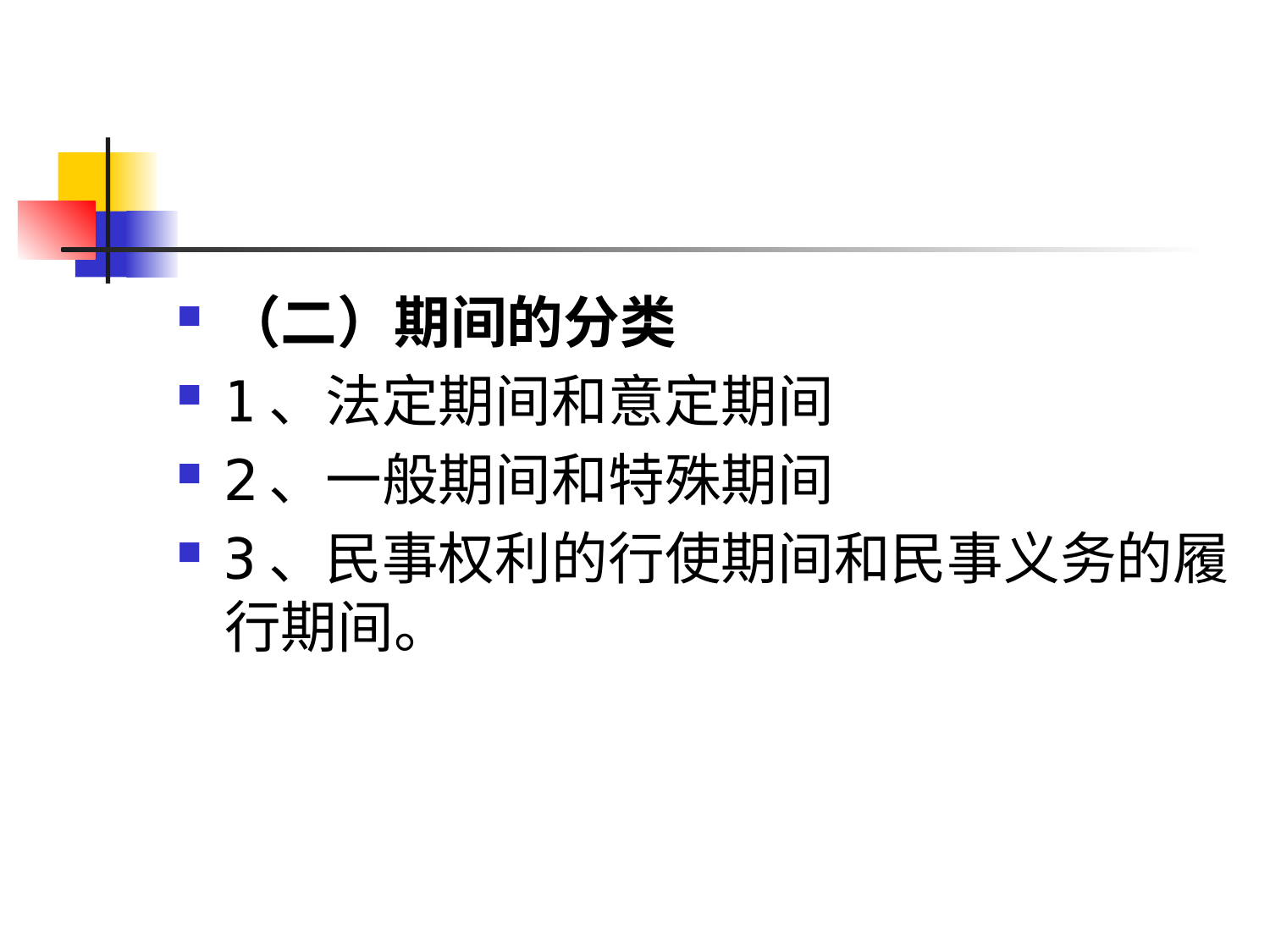

#
（二）期间的分类
1、法定期间和意定期间
2、一般期间和特殊期间
3、民事权利的行使期间和民事义务的履行期间。